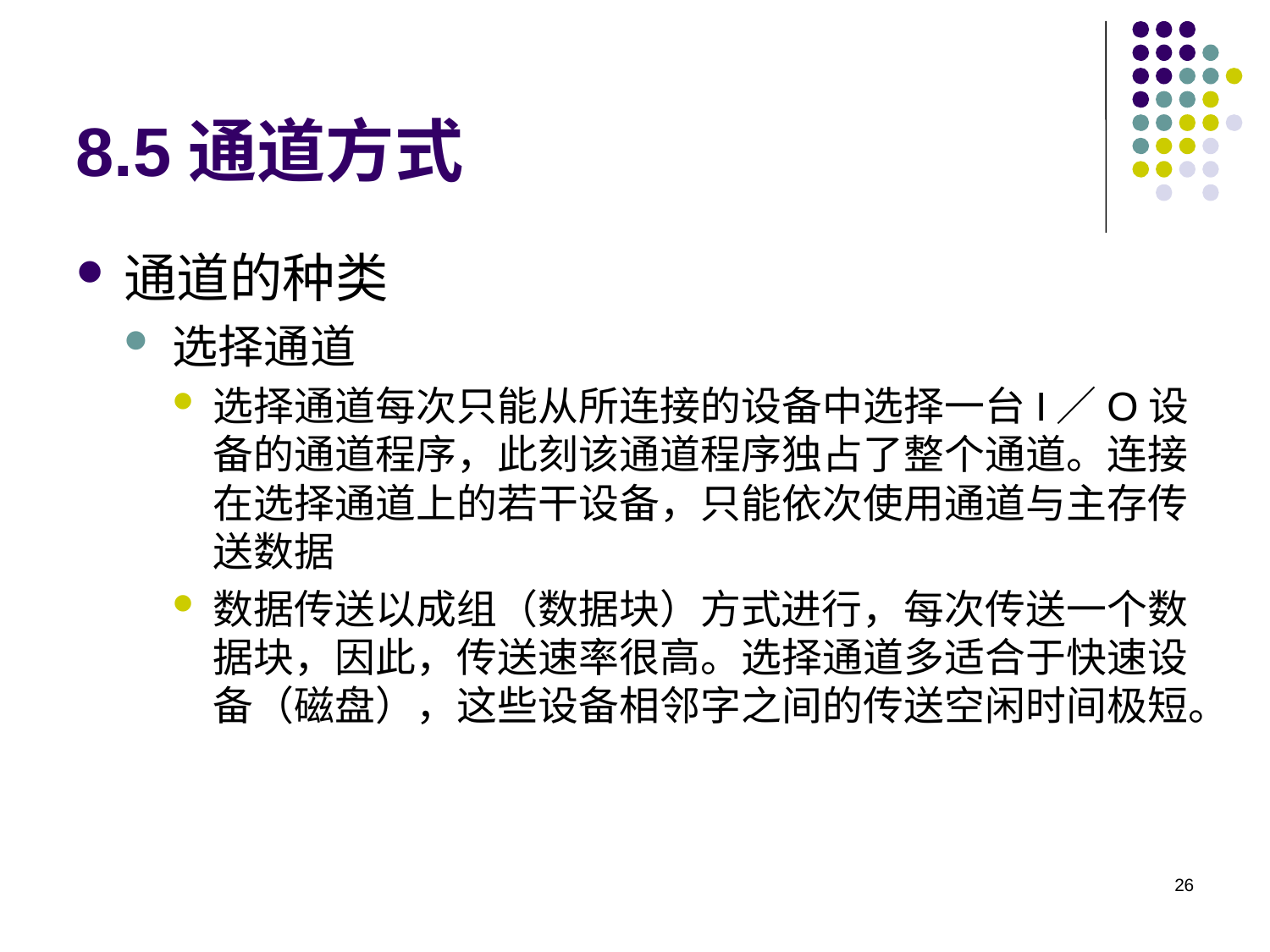

8.5通道方式
通道的种类
选择通道
选择通道每次只能从所连接的设备中选择一台I／O设备的通道程序，此刻该通道程序独占了整个通道。连接在选择通道上的若干设备，只能依次使用通道与主存传送数据
数据传送以成组（数据块）方式进行，每次传送一个数据块，因此，传送速率很高。选择通道多适合于快速设备（磁盘），这些设备相邻字之间的传送空闲时间极短。
26